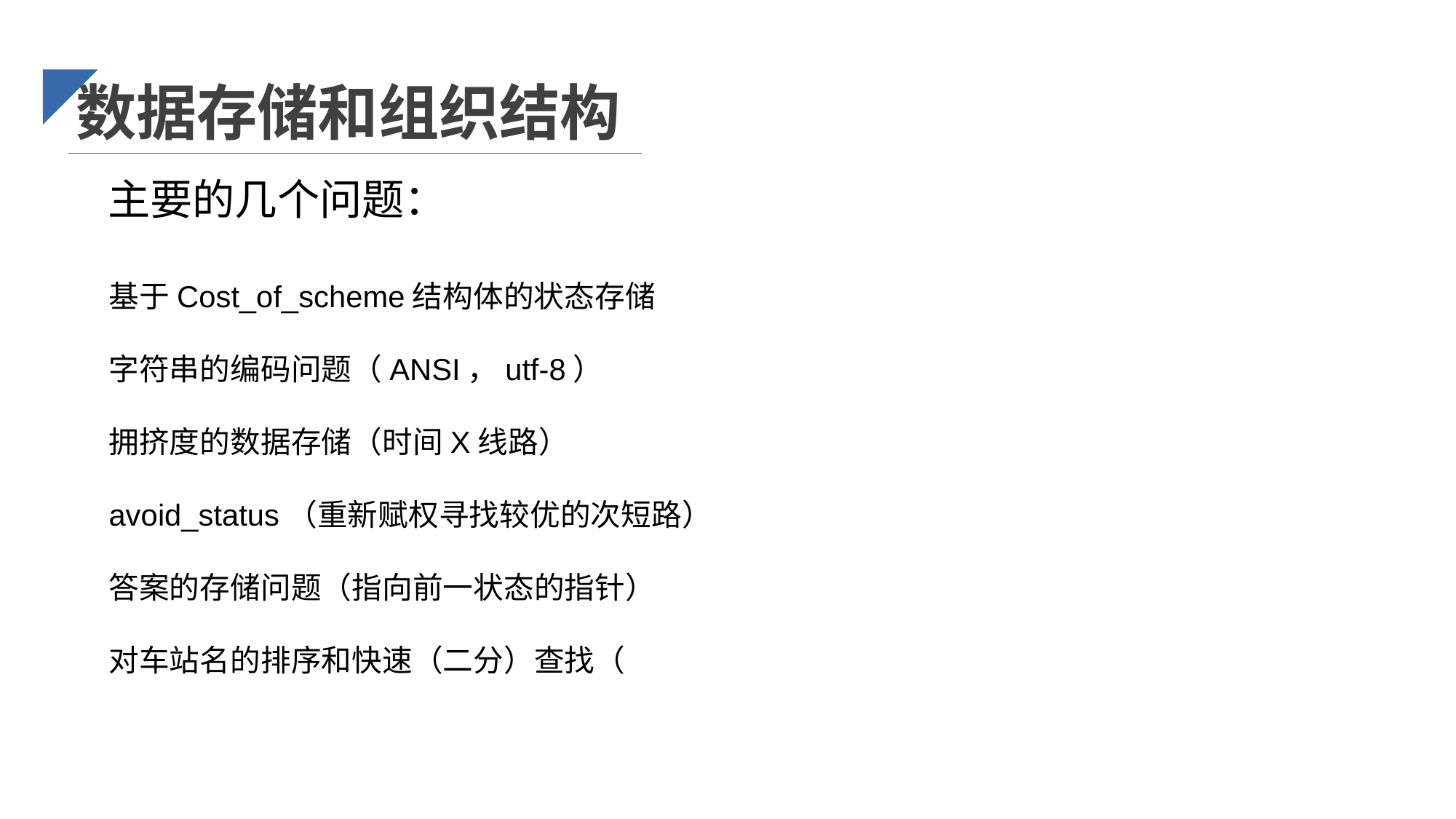

数据存储和组织结构

 主要的几个问题：

基于Cost_of_scheme结构体的状态存储

字符串的编码问题（ANSI，utf-8）

拥挤度的数据存储（时间X线路）

avoid_status（重新赋权寻找较优的次短路）

答案的存储问题（指向前一状态的指针）

对车站名的排序和快速（二分）查找（